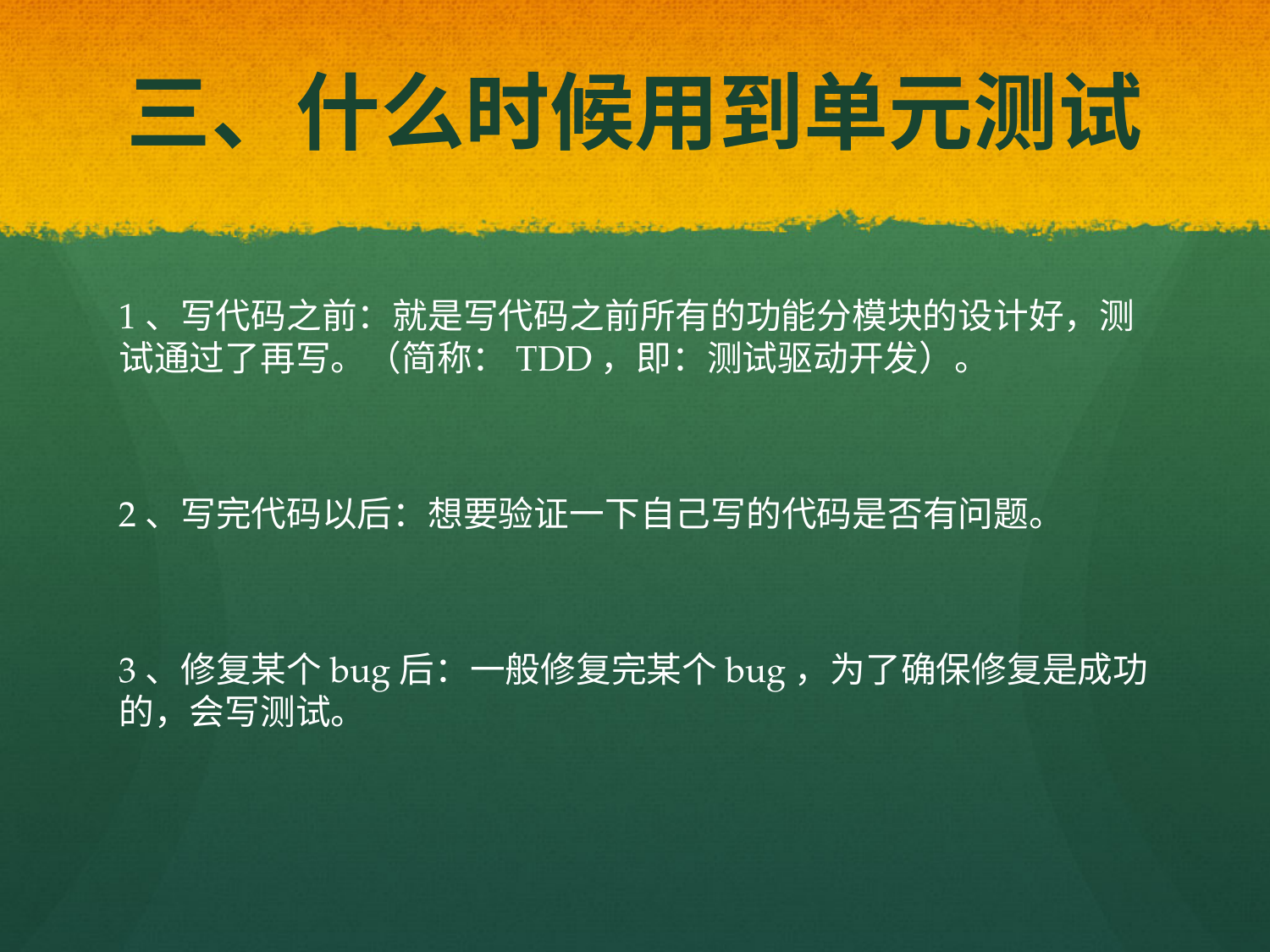

# 三、什么时候用到单元测试
1、写代码之前：就是写代码之前所有的功能分模块的设计好，测试通过了再写。（简称：TDD，即：测试驱动开发）。

2、写完代码以后：想要验证一下自己写的代码是否有问题。

3、修复某个bug后：一般修复完某个bug，为了确保修复是成功的，会写测试。